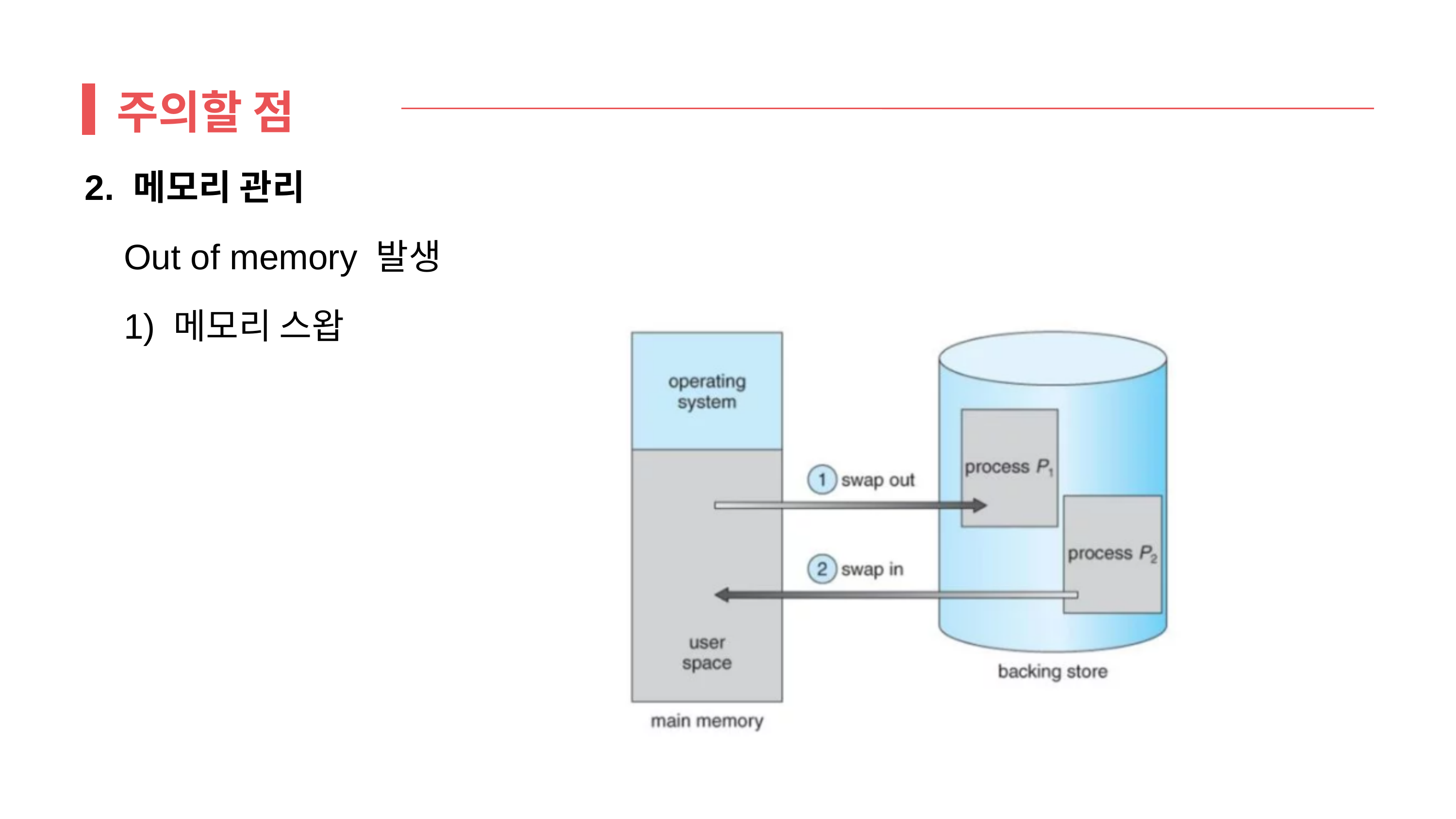

주의할 점

 2. 메모리 관리
Out of memory 발생
1) 메모리 스왑